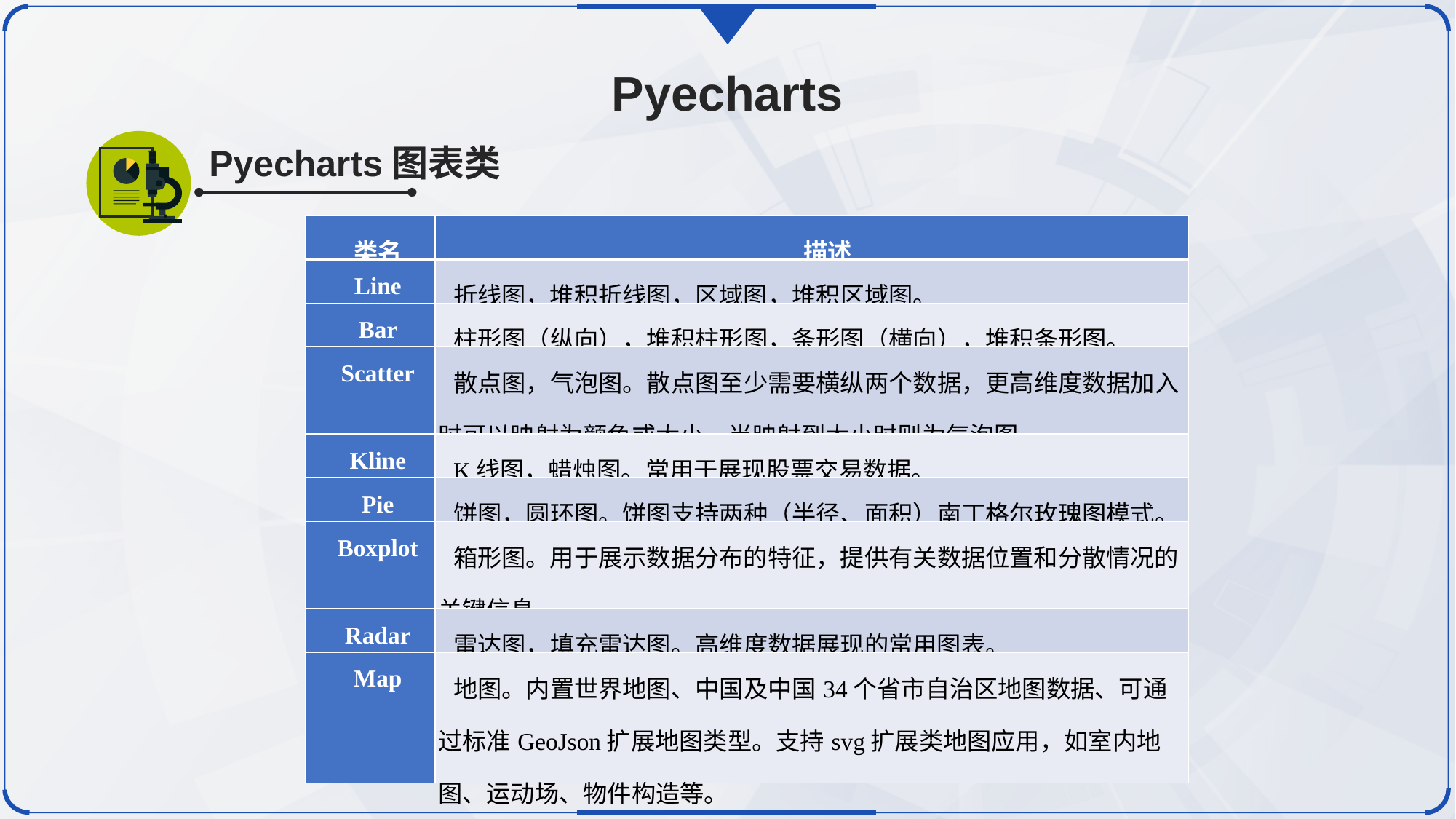

Pyecharts

Pyecharts图表类
| 类名 | 描述 |
| --- | --- |
| Line | 折线图，堆积折线图，区域图，堆积区域图。 |
| Bar | 柱形图（纵向），堆积柱形图，条形图（横向），堆积条形图。 |
| Scatter | 散点图，气泡图。散点图至少需要横纵两个数据，更高维度数据加入时可以映射为颜色或大小，当映射到大小时则为气泡图。 |
| Kline | K线图，蜡烛图。常用于展现股票交易数据。 |
| Pie | 饼图，圆环图。饼图支持两种（半径、面积）南丁格尔玫瑰图模式。 |
| Boxplot | 箱形图。用于展示数据分布的特征，提供有关数据位置和分散情况的关键信息。 |
| Radar | 雷达图，填充雷达图。高维度数据展现的常用图表。 |
| Map | 地图。内置世界地图、中国及中国34个省市自治区地图数据、可通过标准GeoJson扩展地图类型。支持svg扩展类地图应用，如室内地图、运动场、物件构造等。 |